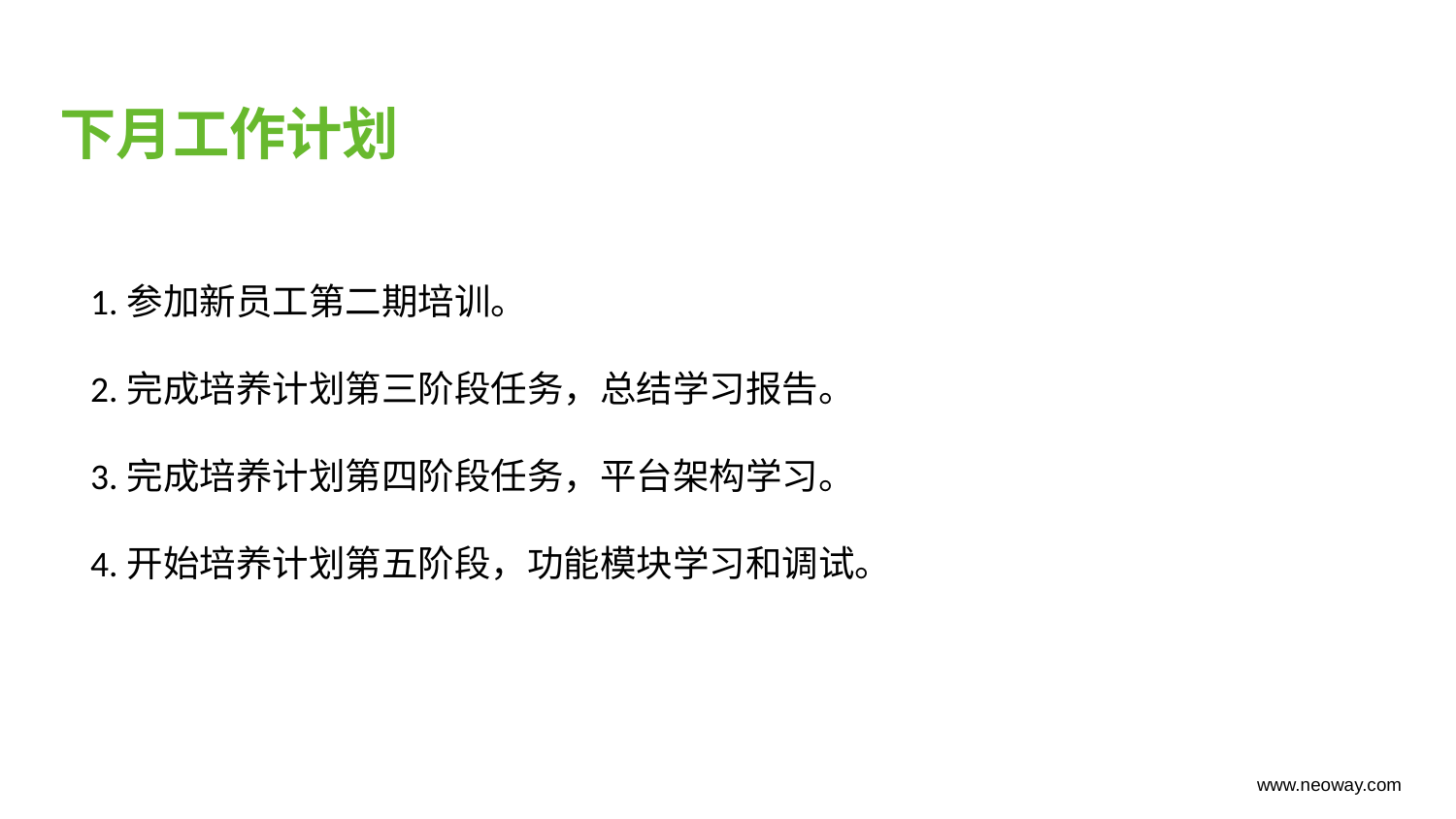

下月工作计划
1.参加新员工第二期培训。
2.完成培养计划第三阶段任务，总结学习报告。
3.完成培养计划第四阶段任务，平台架构学习。
4.开始培养计划第五阶段，功能模块学习和调试。